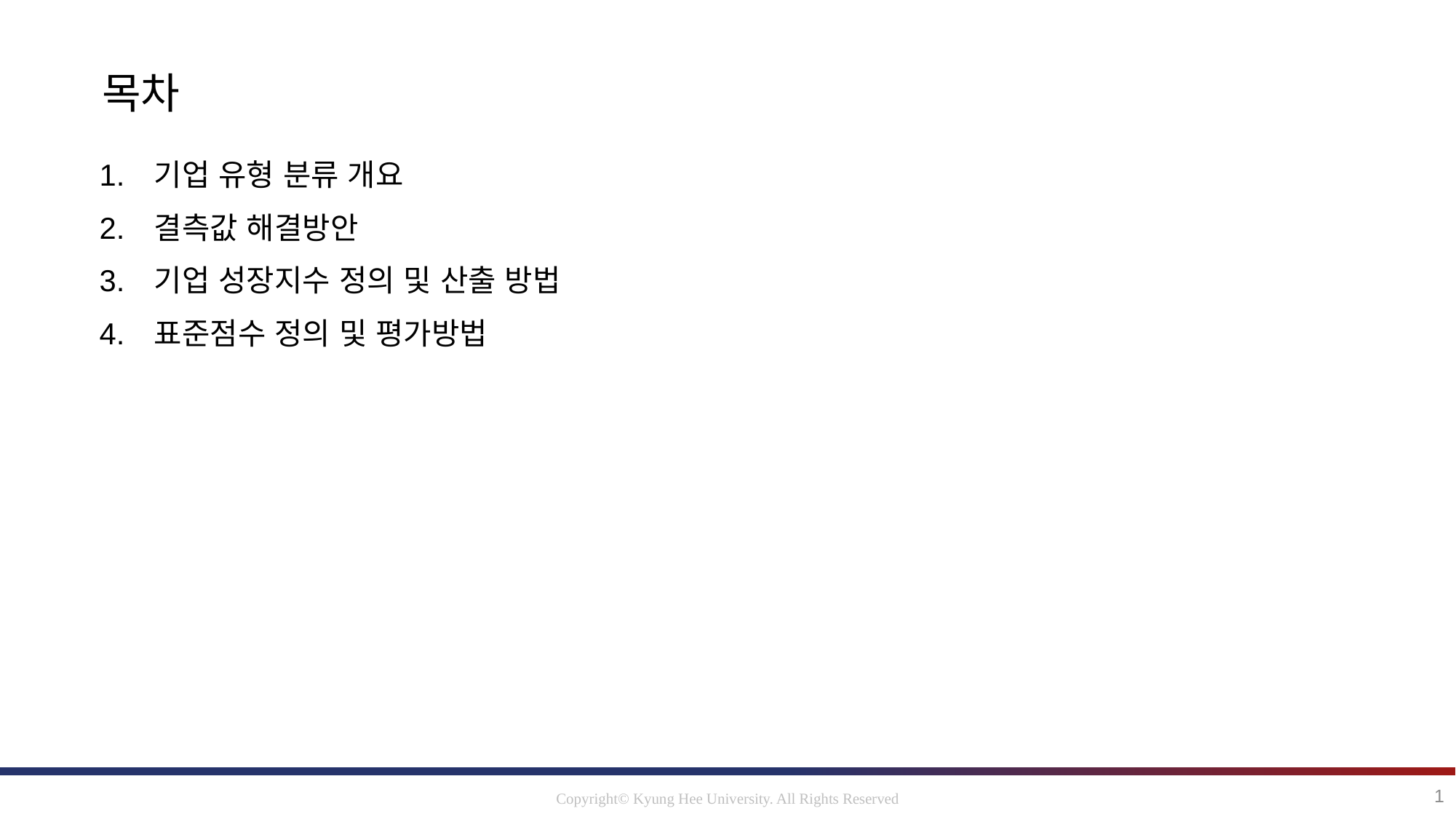

목차
기업 유형 분류 개요
결측값 해결방안
기업 성장지수 정의 및 산출 방법
표준점수 정의 및 평가방법

1
Copyright© Kyung Hee University. All Rights Reserved